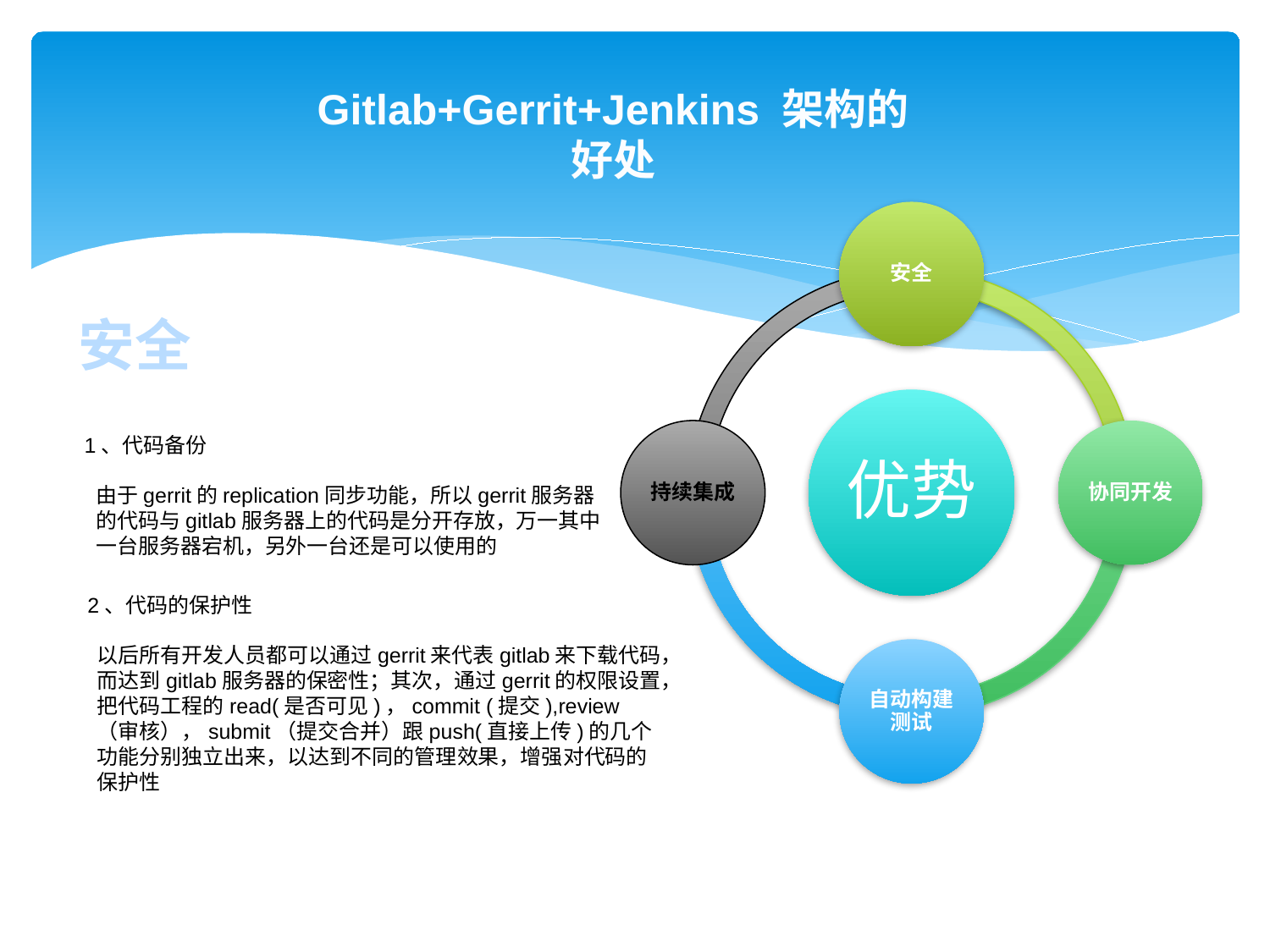

Gitlab+Gerrit+Jenkins 架构的好处
优势
安全
协同开发
自动构建测试
持续集成
安全
1、代码备份
由于gerrit的replication同步功能，所以gerrit服务器的代码与gitlab服务器上的代码是分开存放，万一其中一台服务器宕机，另外一台还是可以使用的
2、代码的保护性
以后所有开发人员都可以通过gerrit来代表gitlab来下载代码，而达到gitlab服务器的保密性；其次，通过gerrit的权限设置，把代码工程的read(是否可见)，commit (提交),review（审核），submit（提交合并）跟push(直接上传)的几个功能分别独立出来，以达到不同的管理效果，增强对代码的保护性